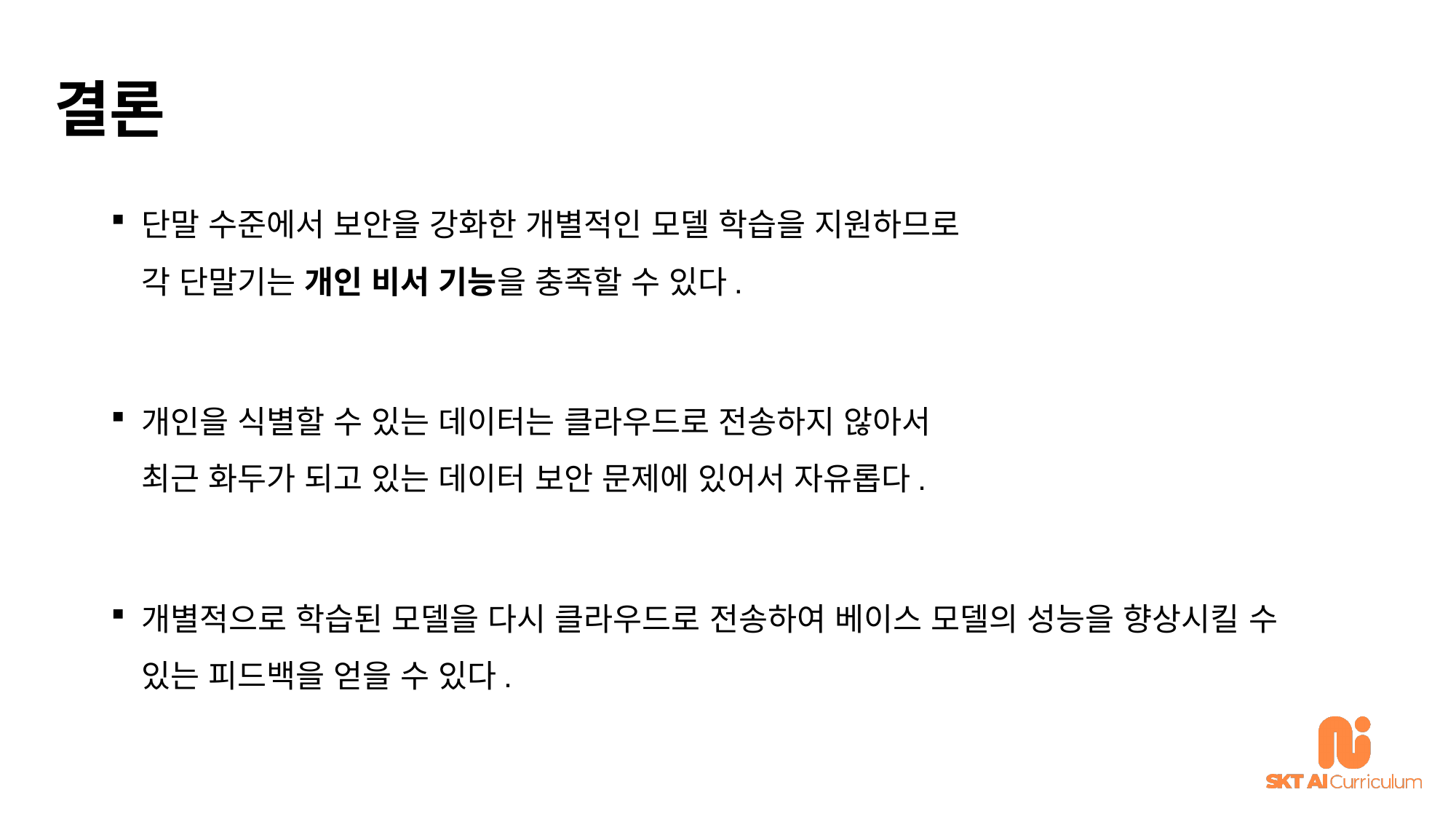

결론
단말 수준에서 보안을 강화한 개별적인 모델 학습을 지원하므로
각 단말기는 개인 비서 기능을 충족할 수 있다.

개인을 식별할 수 있는 데이터는 클라우드로 전송하지 않아서
최근 화두가 되고 있는 데이터 보안 문제에 있어서 자유롭다.

개별적으로 학습된 모델을 다시 클라우드로 전송하여 베이스 모델의 성능을 향상시킬 수 있는 피드백을 얻을 수 있다.